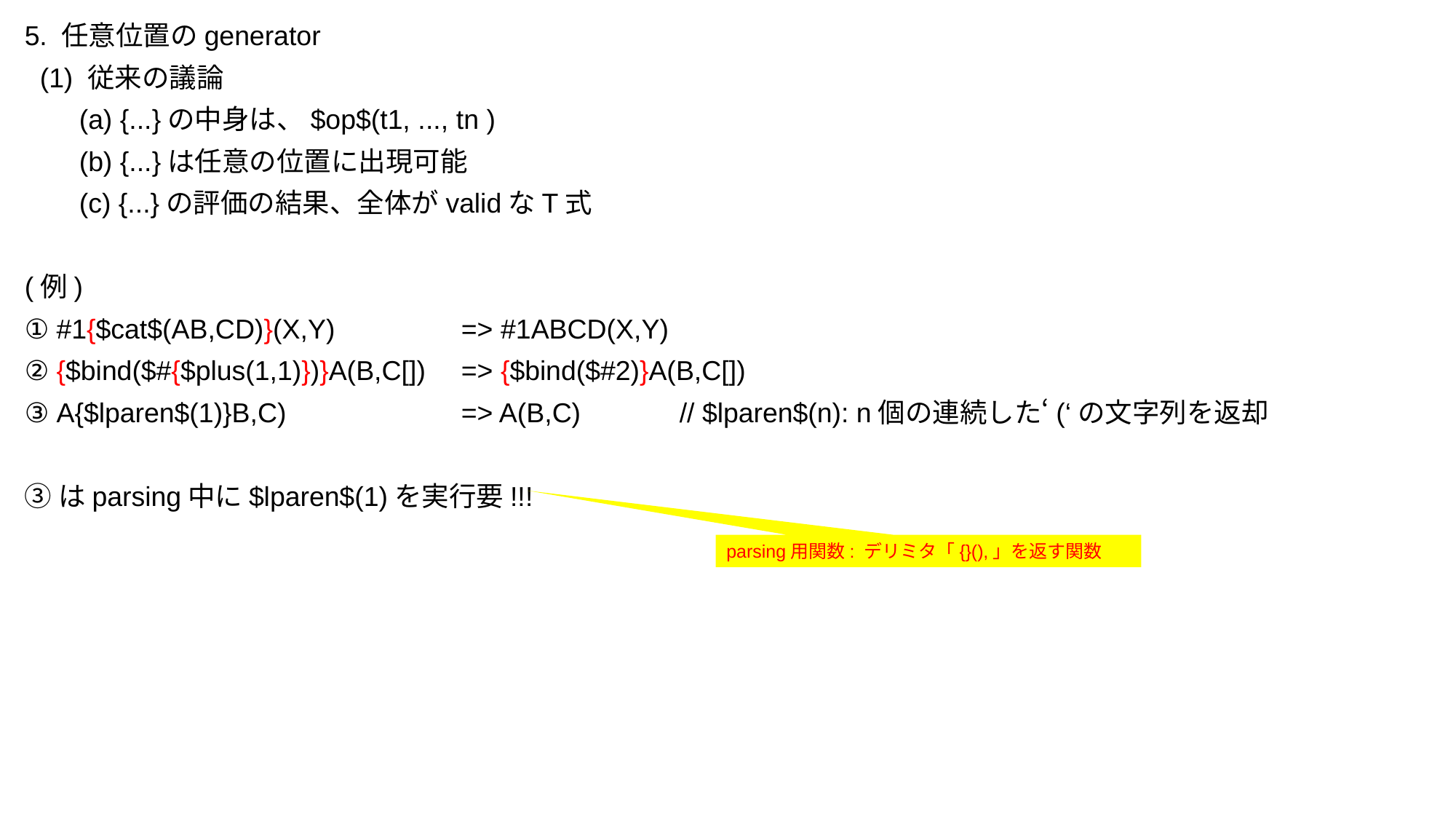

5. 任意位置のgenerator
  (1) 従来の議論
(a) {...}の中身は、$op$(t1, ..., tn )
(b) {...}は任意の位置に出現可能
(c) {...}の評価の結果、全体がvalidなT式

(例)
① #1{$cat$(AB,CD)}(X,Y)		=> #1ABCD(X,Y)
② {$bind($#{$plus(1,1)})}A(B,C[])	=> {$bind($#2)}A(B,C[])
③ A{$lparen$(1)}B,C)		=> A(B,C)	// $lparen$(n): n個の連続した‘(‘の文字列を返却

③はparsing中に$lparen$(1)を実行要!!!
parsing用関数: デリミタ「{}(),」を返す関数